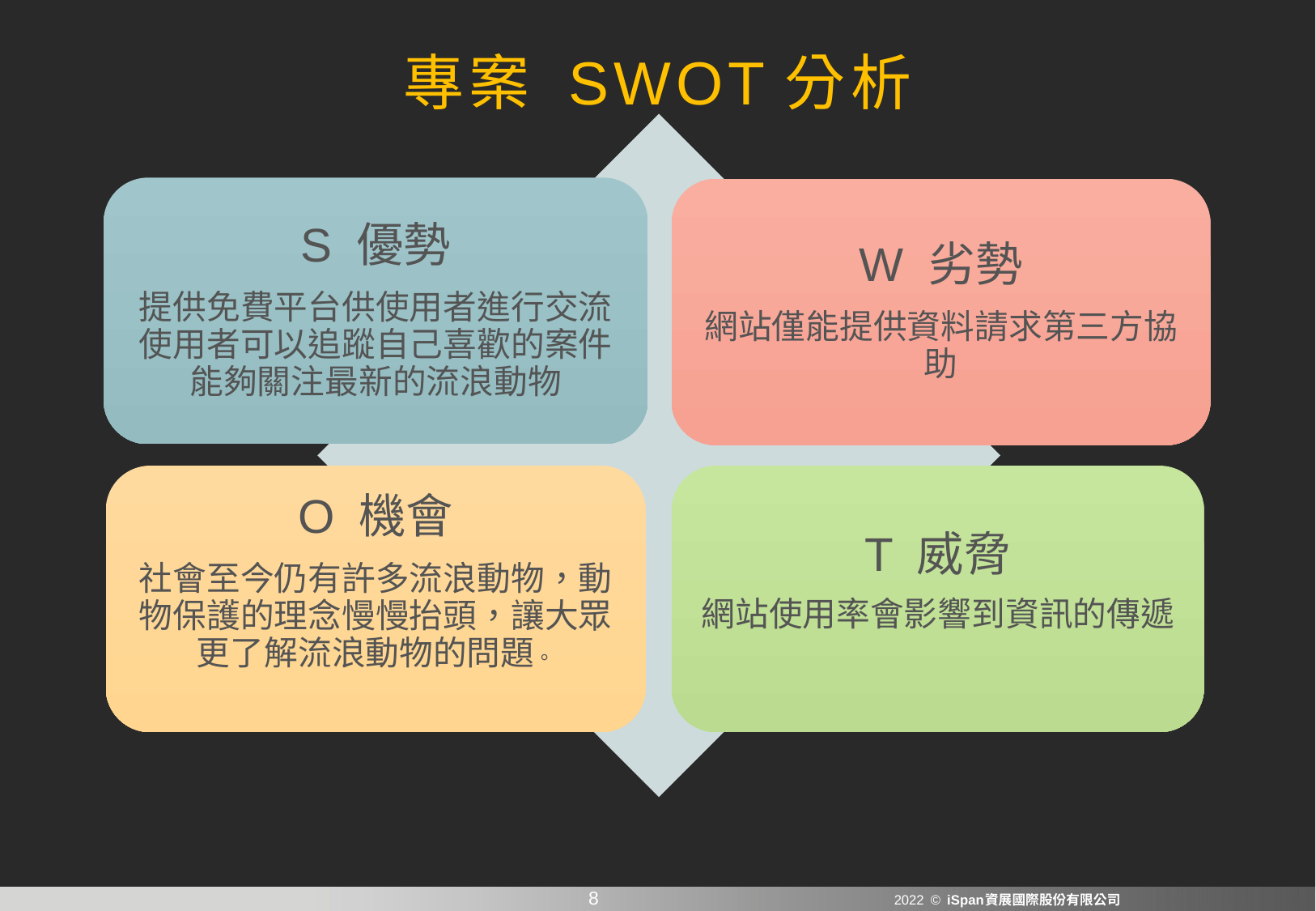

專案 SWOT分析
S 優勢
提供免費平台供使用者進行交流
使用者可以追蹤自己喜歡的案件
能夠關注最新的流浪動物
W 劣勢
網站僅能提供資料請求第三方協助
O 機會
社會至今仍有許多流浪動物，動物保護的理念慢慢抬頭，讓大眾更了解流浪動物的問題。
T 威脅
網站使用率會影響到資訊的傳遞